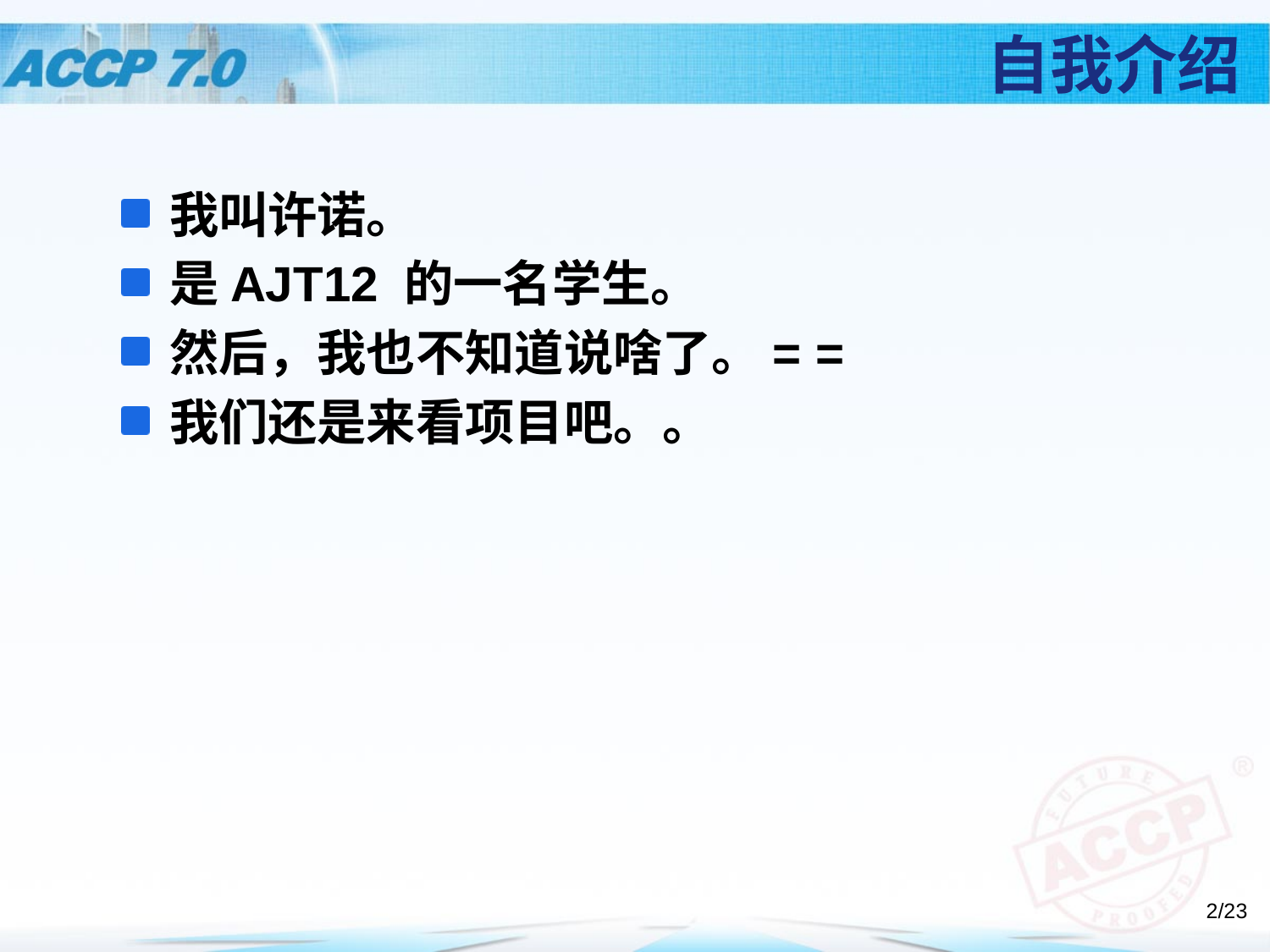

# 自我介绍
我叫许诺。
是AJT12 的一名学生。
然后，我也不知道说啥了。= =
我们还是来看项目吧。。

2/23